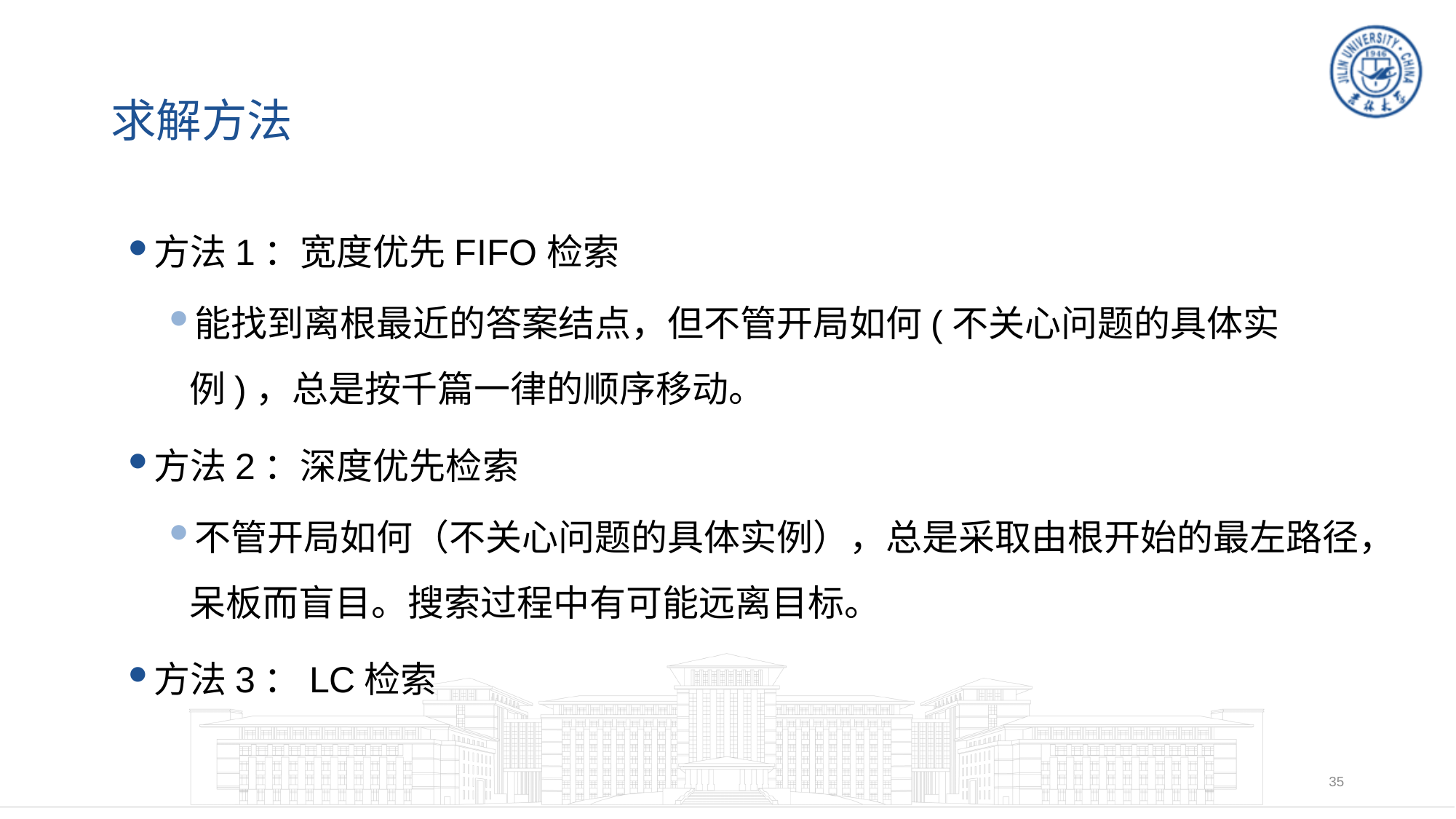

# 求解方法
方法1：宽度优先FIFO检索
能找到离根最近的答案结点，但不管开局如何(不关心问题的具体实例)，总是按千篇一律的顺序移动。
方法2：深度优先检索
不管开局如何（不关心问题的具体实例），总是采取由根开始的最左路径，呆板而盲目。搜索过程中有可能远离目标。
方法3：LC检索

35